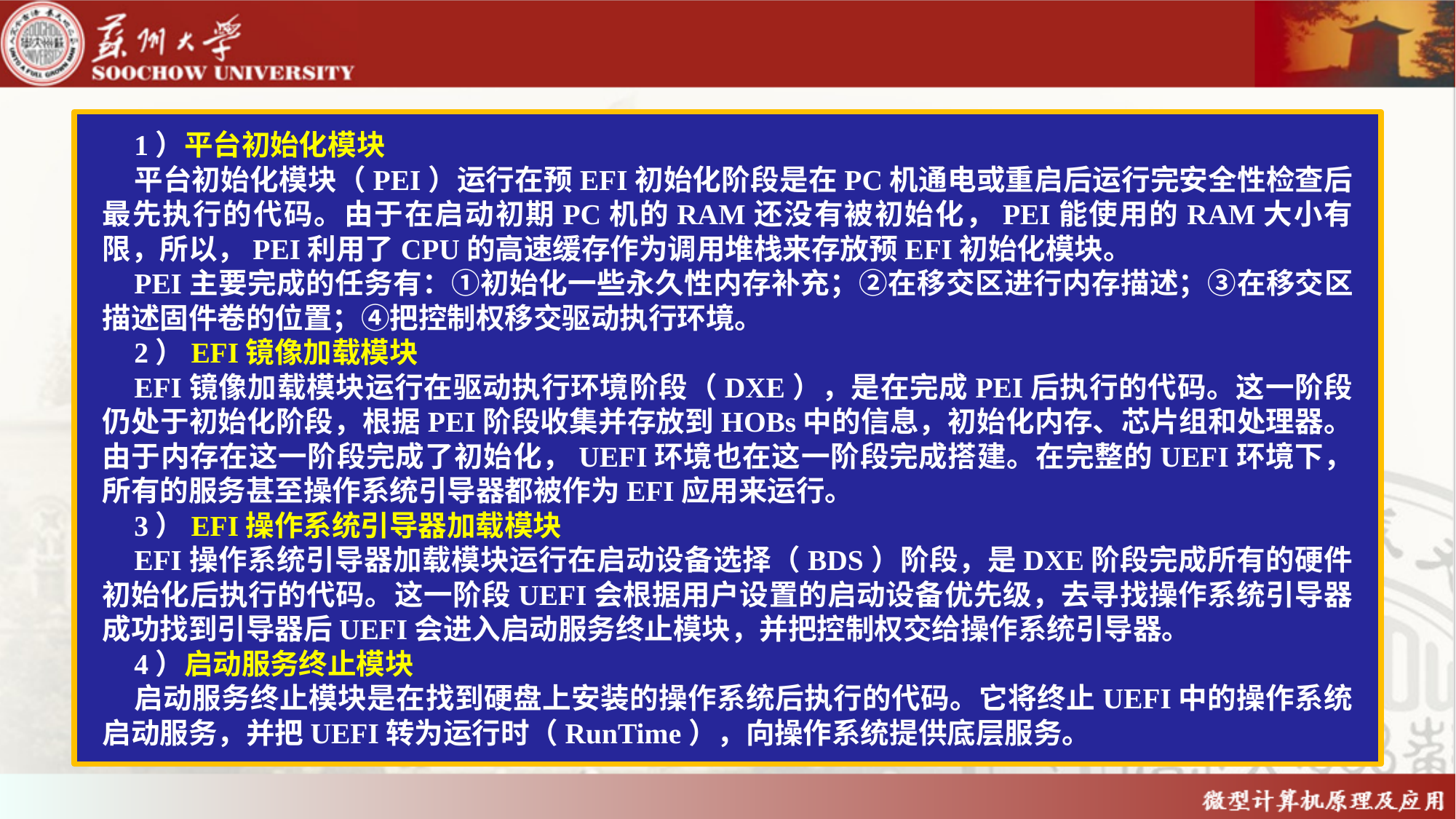

1）平台初始化模块
平台初始化模块（PEI）运行在预EFI初始化阶段是在PC机通电或重启后运行完安全性检查后最先执行的代码。由于在启动初期PC机的RAM还没有被初始化，PEI能使用的RAM大小有限，所以，PEI利用了CPU的高速缓存作为调用堆栈来存放预EFI初始化模块。
PEI主要完成的任务有：①初始化一些永久性内存补充；②在移交区进行内存描述；③在移交区描述固件卷的位置；④把控制权移交驱动执行环境。
2）EFI镜像加载模块
EFI镜像加载模块运行在驱动执行环境阶段（DXE），是在完成PEI后执行的代码。这一阶段仍处于初始化阶段，根据PEI阶段收集并存放到HOBs中的信息，初始化内存、芯片组和处理器。由于内存在这一阶段完成了初始化，UEFI环境也在这一阶段完成搭建。在完整的UEFI环境下，所有的服务甚至操作系统引导器都被作为EFI应用来运行。
3）EFI操作系统引导器加载模块
EFI操作系统引导器加载模块运行在启动设备选择（BDS）阶段，是DXE阶段完成所有的硬件初始化后执行的代码。这一阶段UEFI会根据用户设置的启动设备优先级，去寻找操作系统引导器成功找到引导器后UEFI会进入启动服务终止模块，并把控制权交给操作系统引导器。
4）启动服务终止模块
启动服务终止模块是在找到硬盘上安装的操作系统后执行的代码。它将终止UEFI中的操作系统启动服务，并把UEFI转为运行时（RunTime），向操作系统提供底层服务。